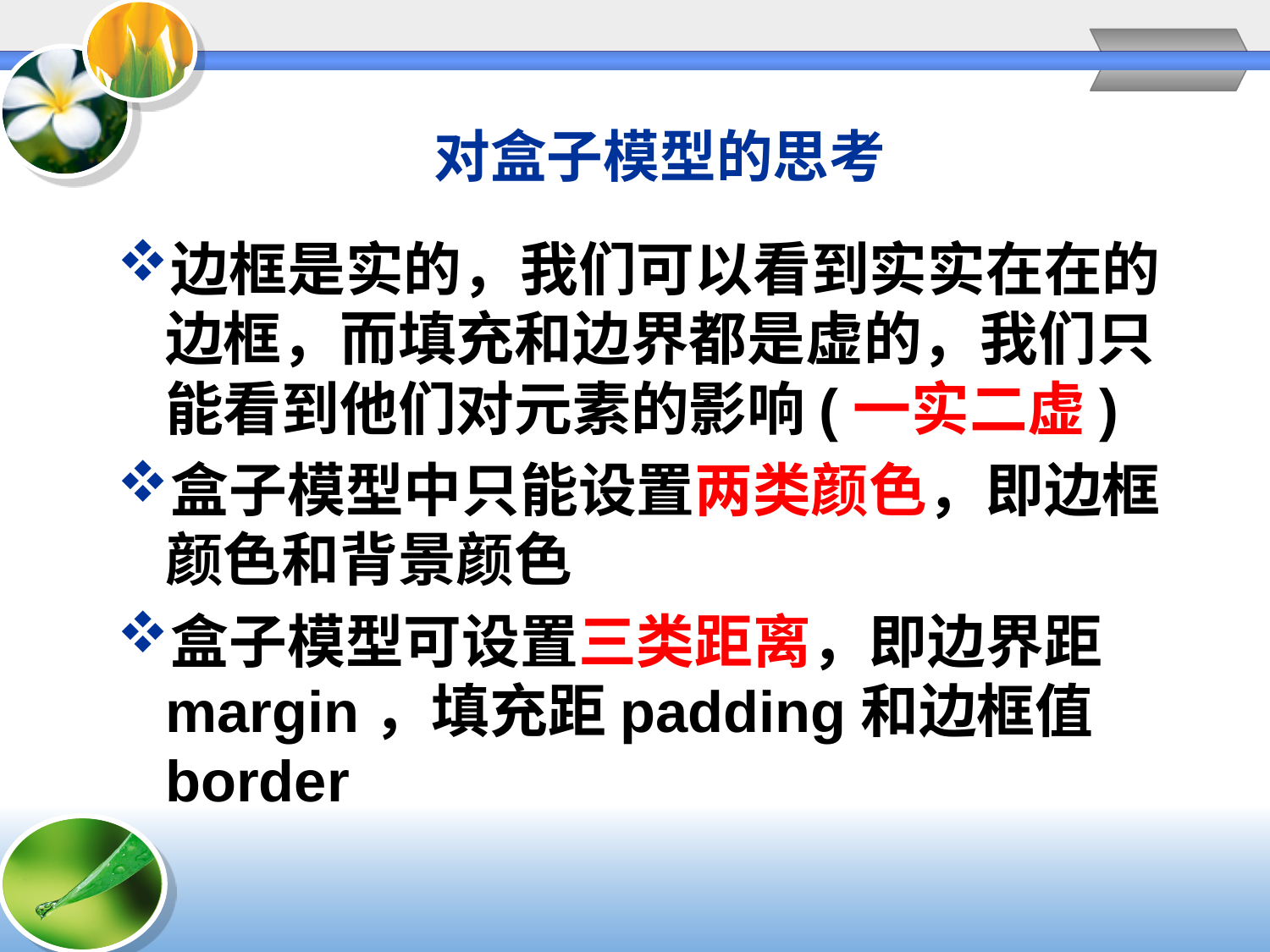

# 对盒子模型的思考
边框是实的，我们可以看到实实在在的边框，而填充和边界都是虚的，我们只能看到他们对元素的影响(一实二虚)
盒子模型中只能设置两类颜色，即边框颜色和背景颜色
盒子模型可设置三类距离，即边界距margin，填充距padding和边框值border